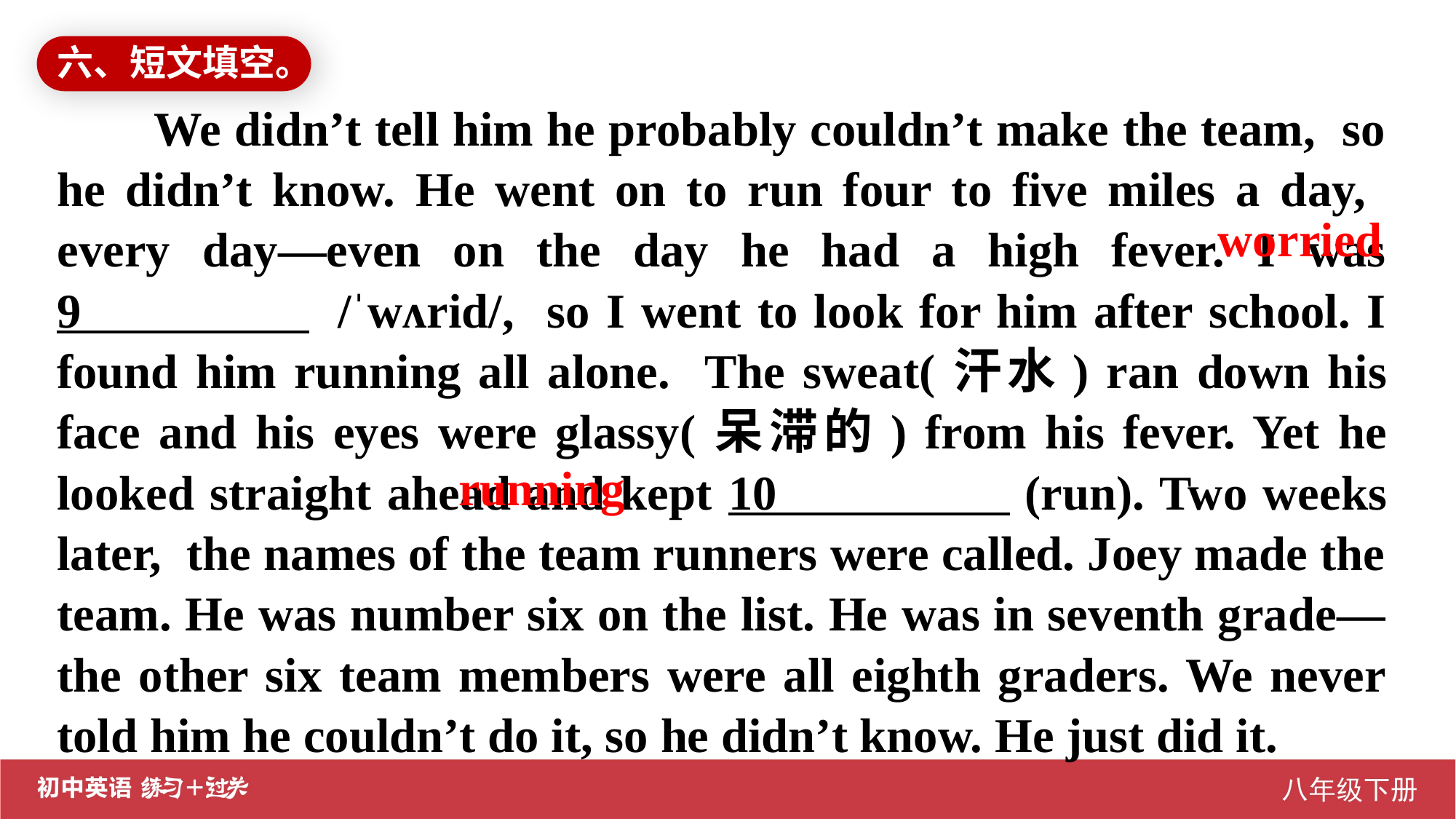

六、短文填空。

We didn’t tell him he probably couldn’t make the team,  so he didn’t know. He went on to run four to five miles a day,  every day—even on the day he had a high fever. I was 9              . /ˈwʌrid/,  so I went to look for him after school. I found him running all alone.  The sweat(汗水) ran down his face and his eyes were glassy(呆滞的) from his fever. Yet he looked straight ahead and kept 10                (run). Two weeks later,  the names of the team runners were called. Joey made the team. He was number six on the list. He was in seventh grade—the other six team members were all eighth graders. We never told him he couldn’t do it, so he didn’t know. He just did it.

worried
running